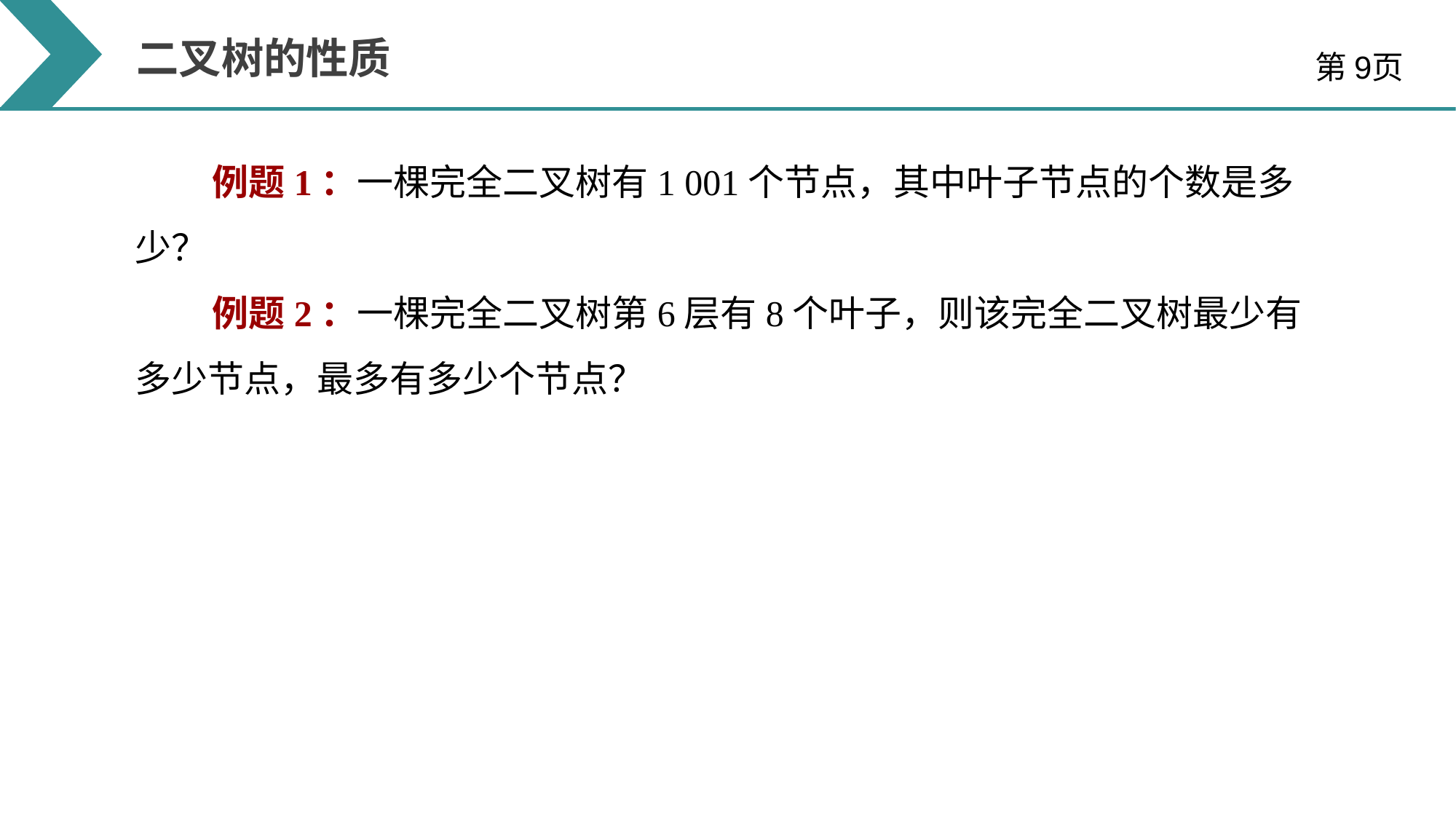

二叉树的性质
第9页
例题1：一棵完全二叉树有1 001个节点，其中叶子节点的个数是多少？
例题2：一棵完全二叉树第6层有8个叶子，则该完全二叉树最少有多少节点，最多有多少个节点？